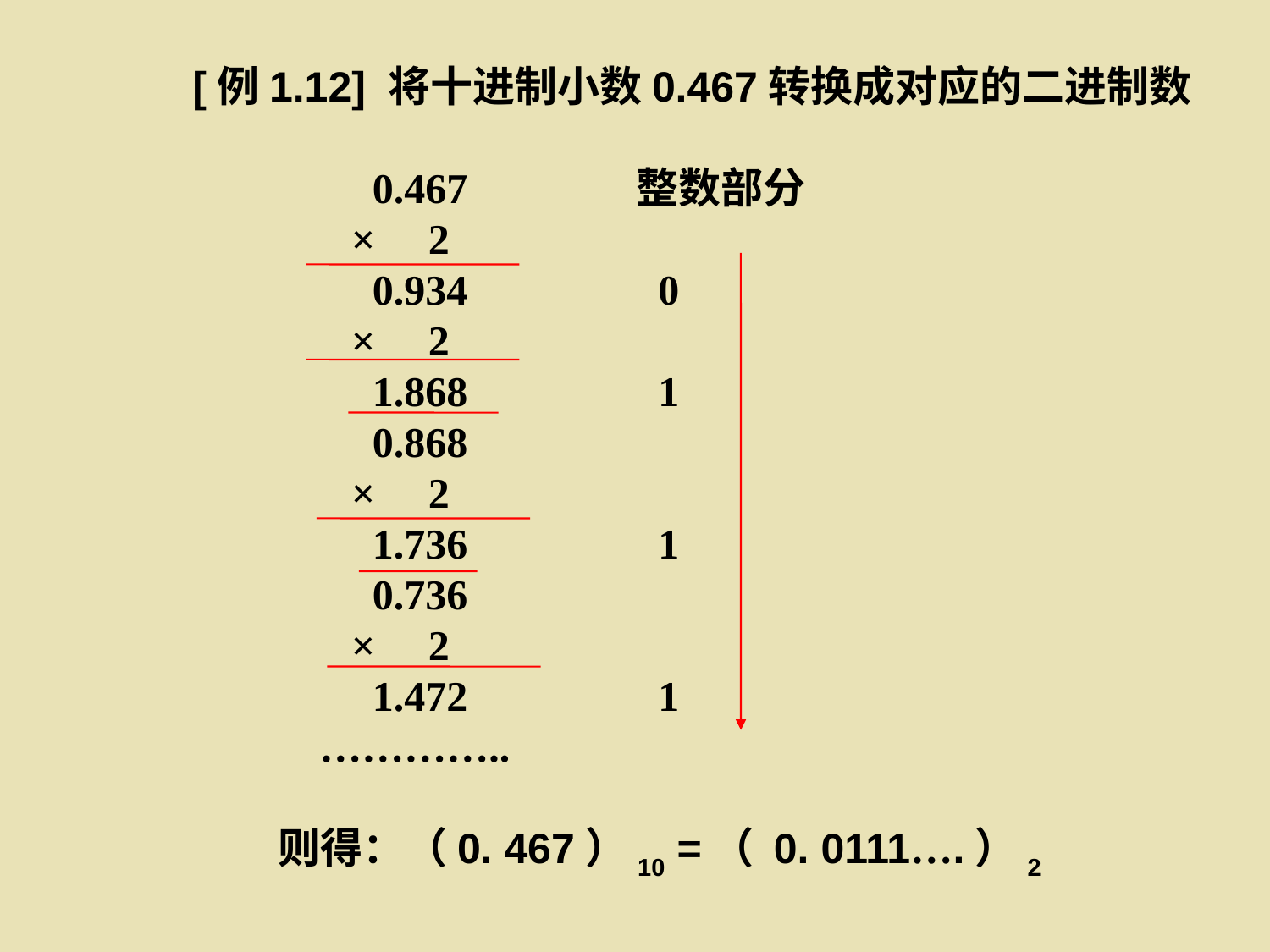

[例1.12] 将十进制小数0.467转换成对应的二进制数

                  0.467               整数部分
                ×     2
                  0.934                  0
                ×     2
                  1.868                  1
                  0.868
                ×     2
                  1.736                  1
                  0.736
                ×     2
                  1.472                  1
             …………..

         则得：（0. 467）10 =（ 0. 0111….）2